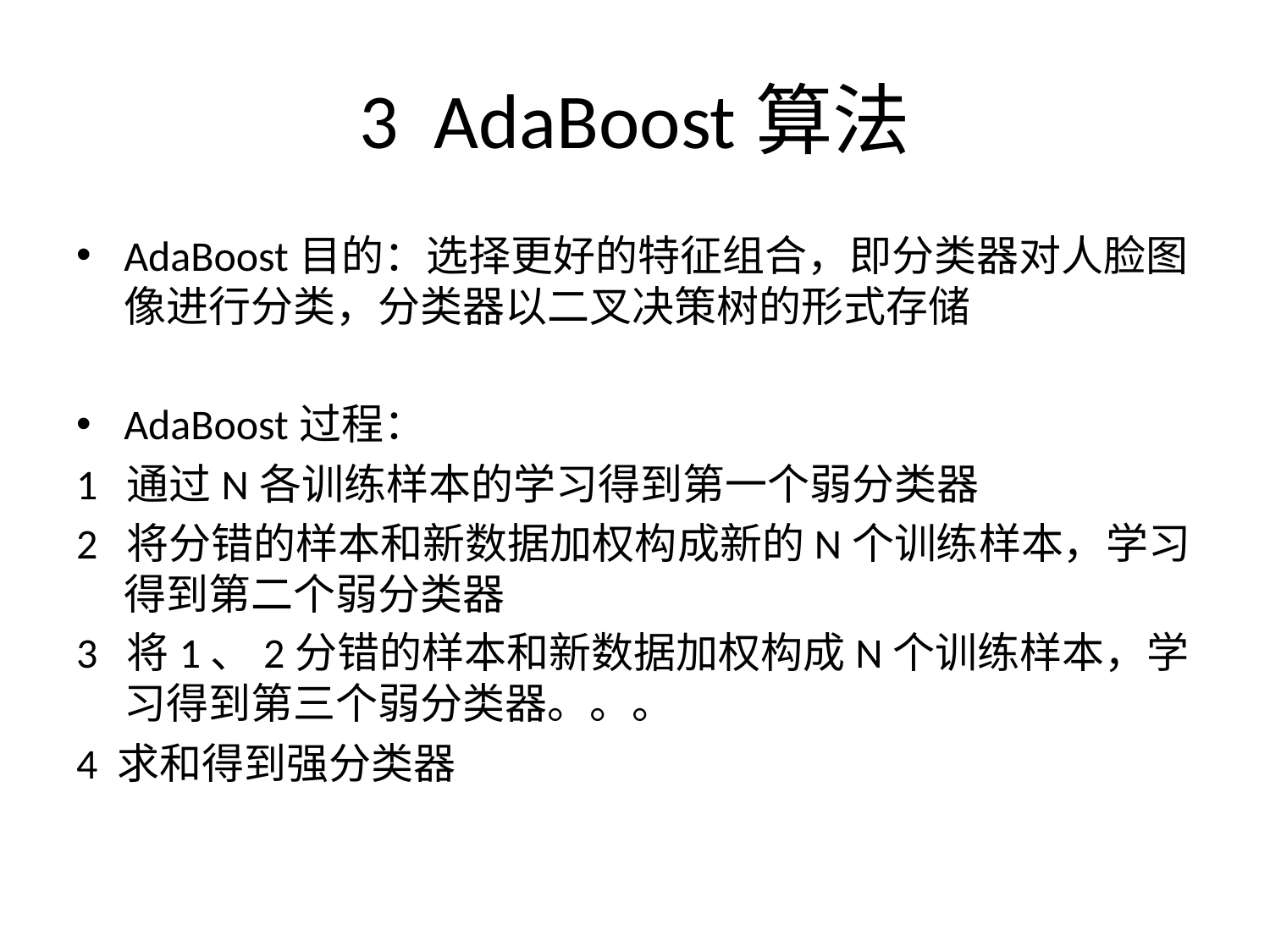

# 3  AdaBoost算法
AdaBoost目的：选择更好的特征组合，即分类器对人脸图像进行分类，分类器以二叉决策树的形式存储

AdaBoost过程：
1  通过N各训练样本的学习得到第一个弱分类器
2  将分错的样本和新数据加权构成新的N个训练样本，学习得到第二个弱分类器
3  将1、2分错的样本和新数据加权构成N个训练样本，学习得到第三个弱分类器。。。
4 求和得到强分类器